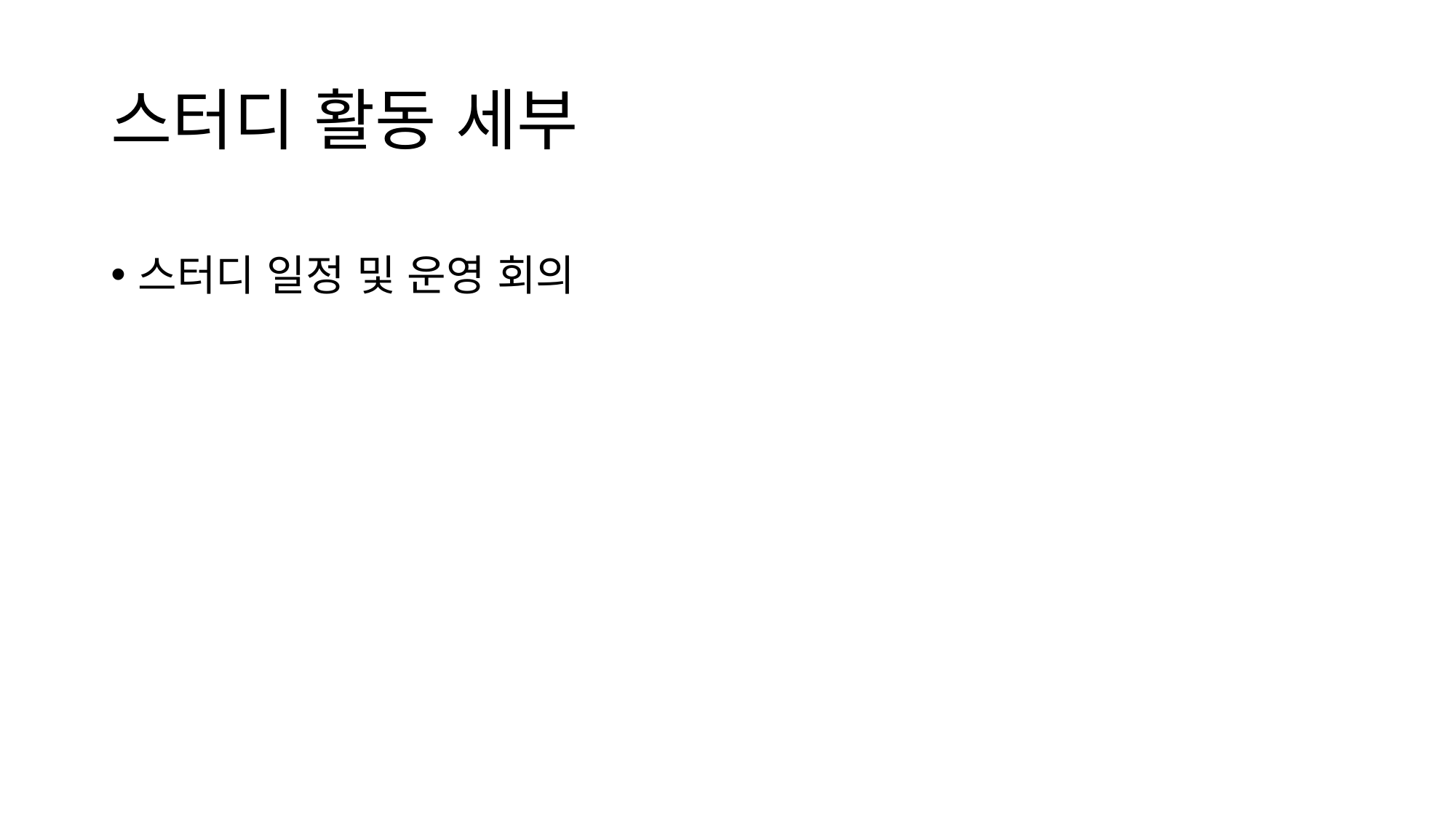

# 스터디 활동 세부
스터디 일정 및 운영 회의